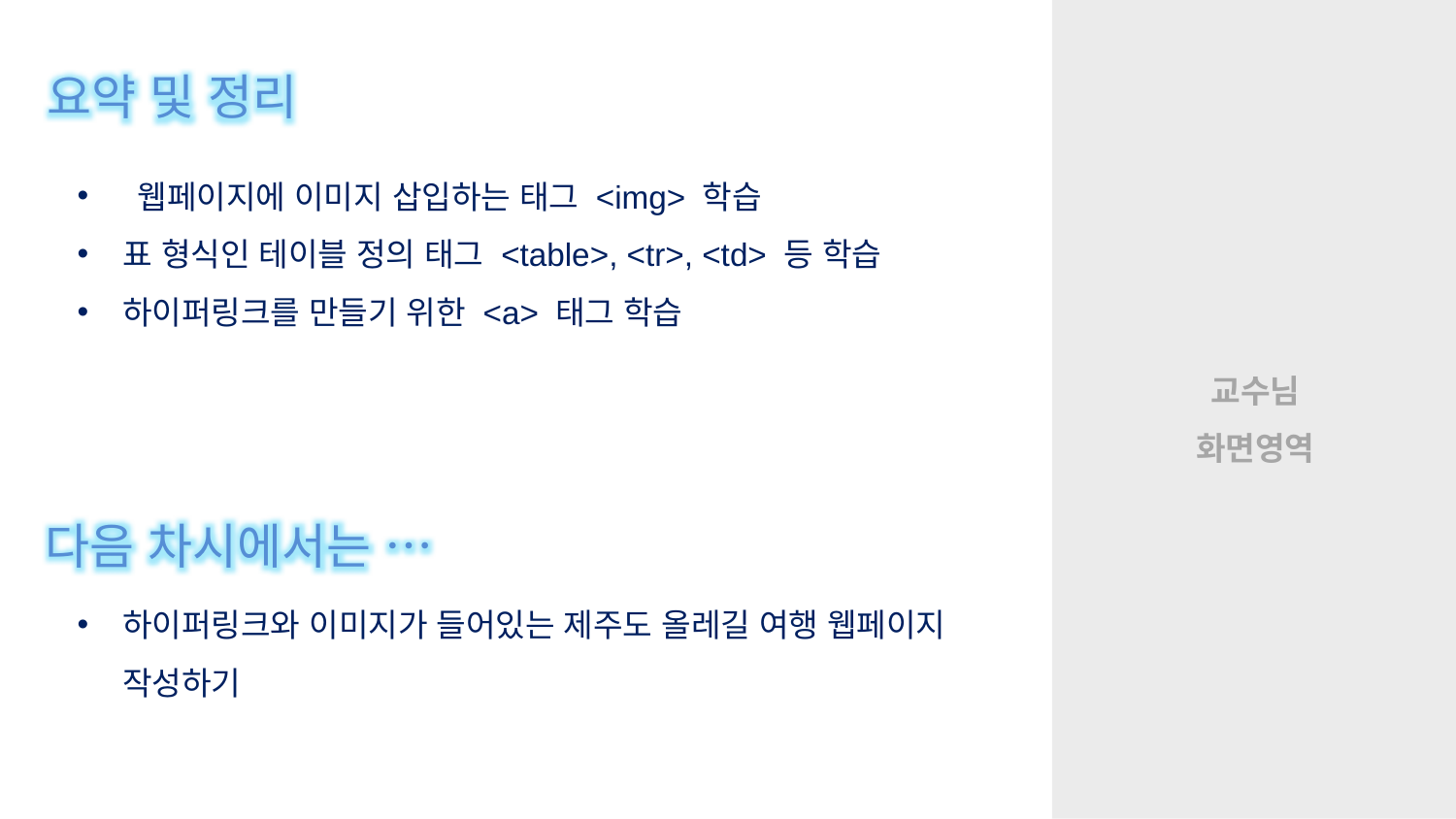

요약 및 정리
 웹페이지에 이미지 삽입하는 태그 <img> 학습
표 형식인 테이블 정의 태그 <table>, <tr>, <td> 등 학습
하이퍼링크를 만들기 위한 <a> 태그 학습
다음 차시에서는 …
하이퍼링크와 이미지가 들어있는 제주도 올레길 여행 웹페이지 작성하기